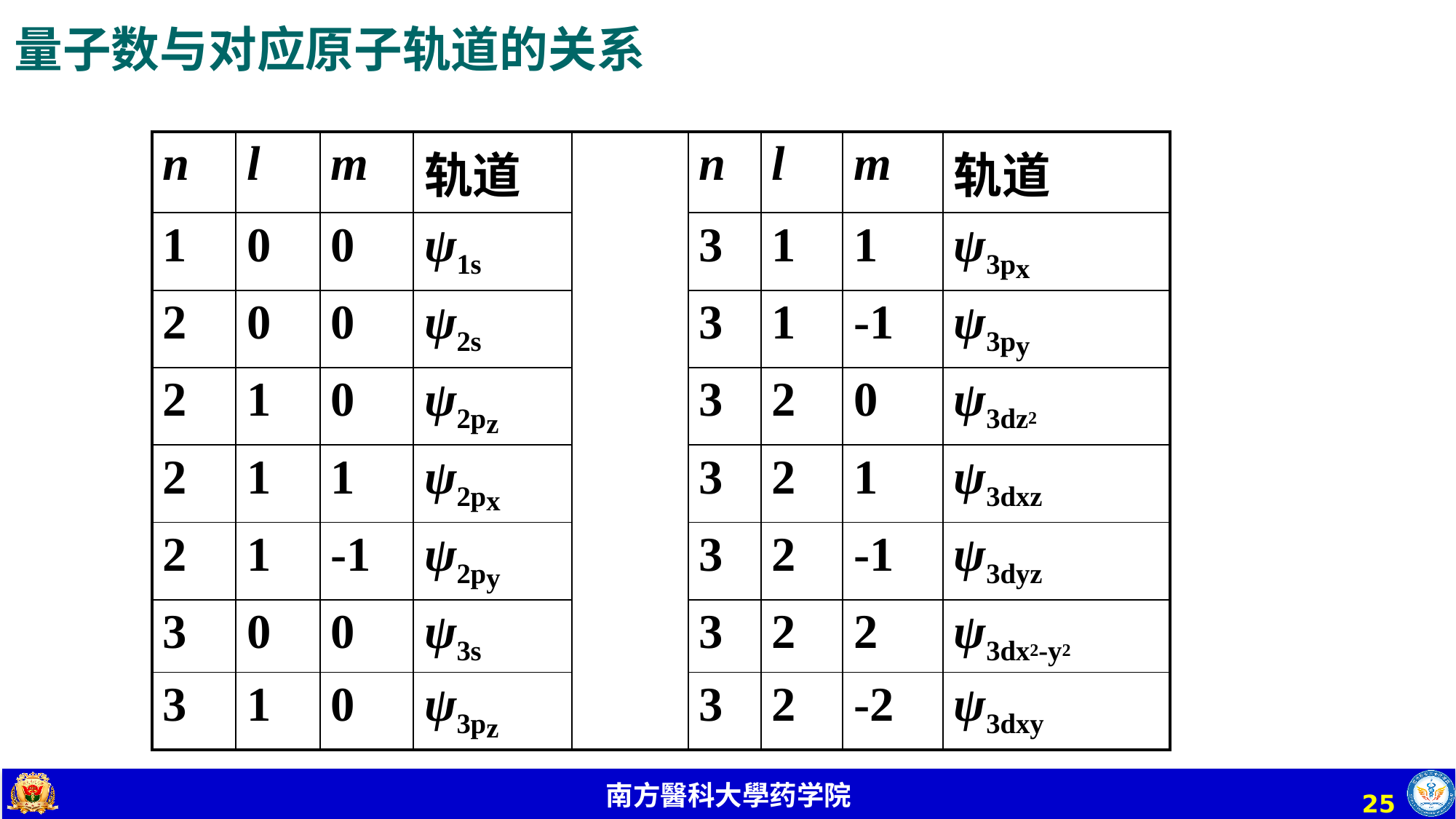

量子数与对应原子轨道的关系
| n | l | m | 轨道 |  | n | l | m | 轨道 |
| --- | --- | --- | --- | --- | --- | --- | --- | --- |
| 1 | 0 | 0 | ψ1s |  | 3 | 1 | 1 | ψ3px |
| 2 | 0 | 0 | ψ2s |  | 3 | 1 | -1 | ψ3py |
| 2 | 1 | 0 | ψ2pz |  | 3 | 2 | 0 | ψ3dz2 |
| 2 | 1 | 1 | ψ2px |  | 3 | 2 | 1 | ψ3dxz |
| 2 | 1 | -1 | ψ2py |  | 3 | 2 | -1 | ψ3dyz |
| 3 | 0 | 0 | ψ3s |  | 3 | 2 | 2 | ψ3dx2-y2 |
| 3 | 1 | 0 | ψ3pz |  | 3 | 2 | -2 | ψ3dxy |
25